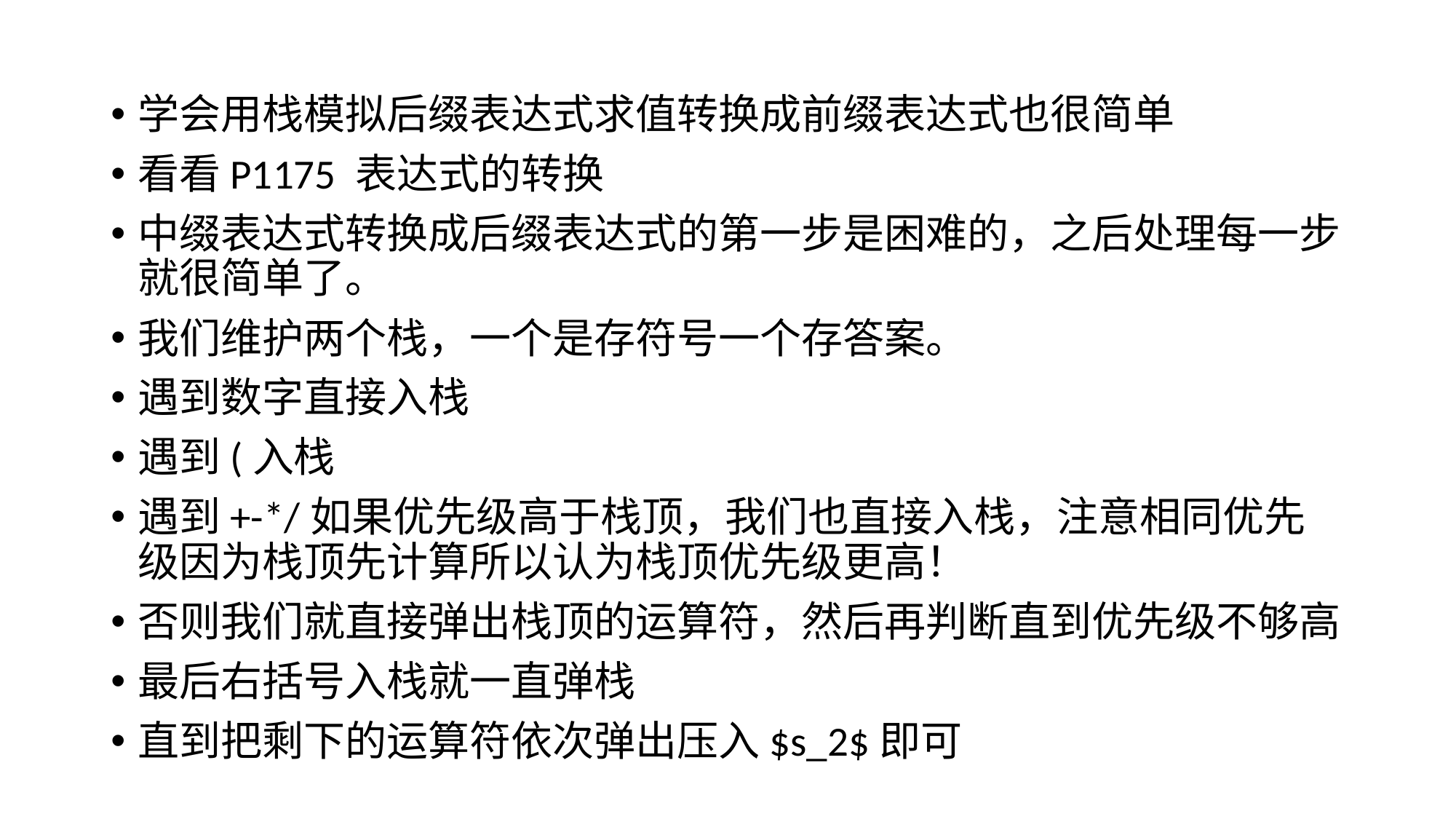

学会用栈模拟后缀表达式求值转换成前缀表达式也很简单
看看P1175 表达式的转换
中缀表达式转换成后缀表达式的第一步是困难的，之后处理每一步就很简单了。
我们维护两个栈，一个是存符号一个存答案。
遇到数字直接入栈
遇到(入栈
遇到+-*/如果优先级高于栈顶，我们也直接入栈，注意相同优先级因为栈顶先计算所以认为栈顶优先级更高！
否则我们就直接弹出栈顶的运算符，然后再判断直到优先级不够高
最后右括号入栈就一直弹栈
直到把剩下的运算符依次弹出压入$s_2$即可